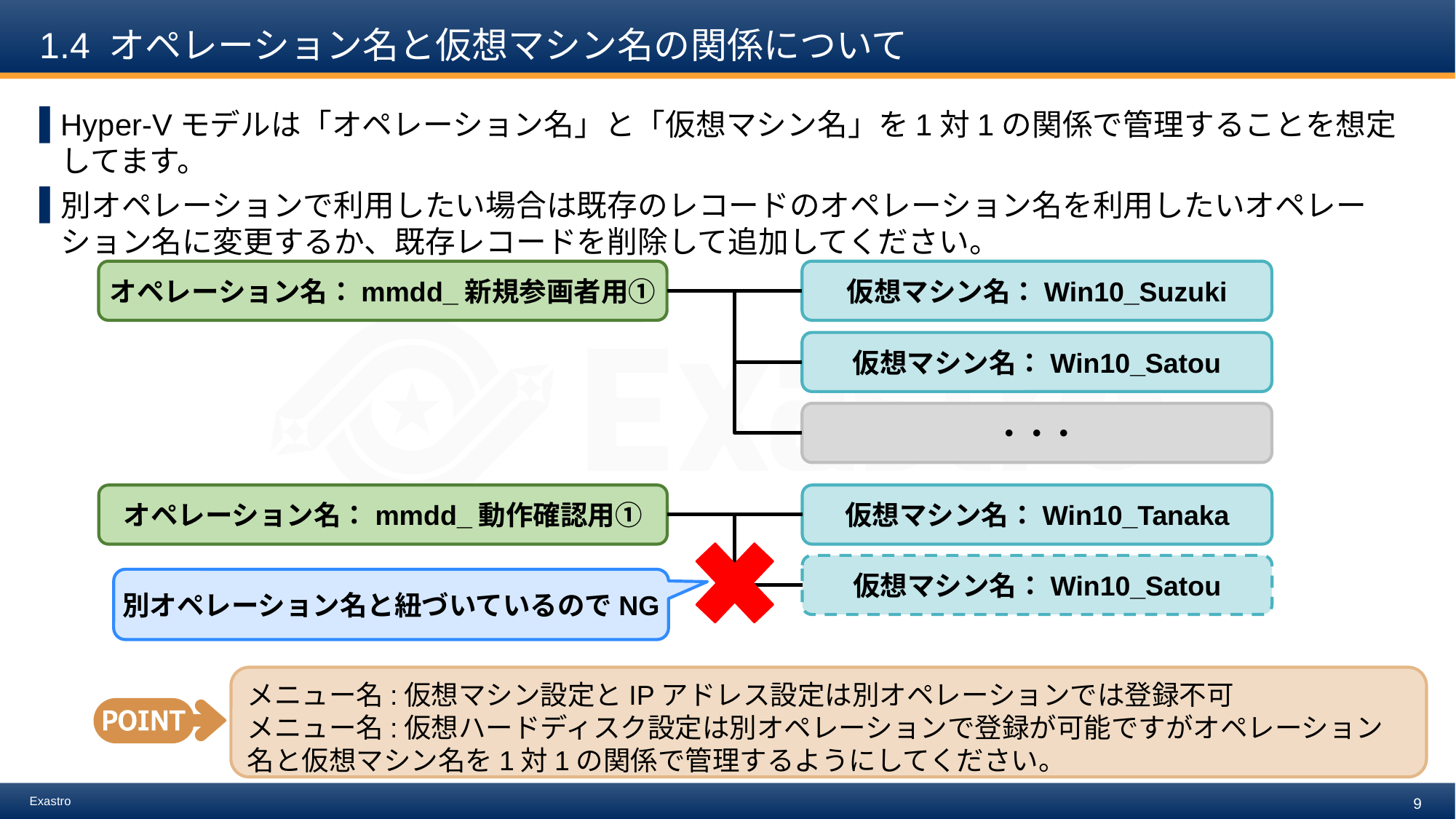

# 1.4 オペレーション名と仮想マシン名の関係について
Hyper-Vモデルは「オペレーション名」と「仮想マシン名」を1対1の関係で管理することを想定してます。
別オペレーションで利用したい場合は既存のレコードのオペレーション名を利用したいオペレーション名に変更するか、既存レコードを削除して追加してください。
オペレーション名：mmdd_新規参画者用①
仮想マシン名：Win10_Suzuki
仮想マシン名：Win10_Satou
・・・
オペレーション名：mmdd_動作確認用①
仮想マシン名：Win10_Tanaka

仮想マシン名：Win10_Satou
別オペレーション名と紐づいているのでNG
メニュー名:仮想マシン設定とIPアドレス設定は別オペレーションでは登録不可
メニュー名:仮想ハードディスク設定は別オペレーションで登録が可能ですがオペレーション名と仮想マシン名を1対1の関係で管理するようにしてください。